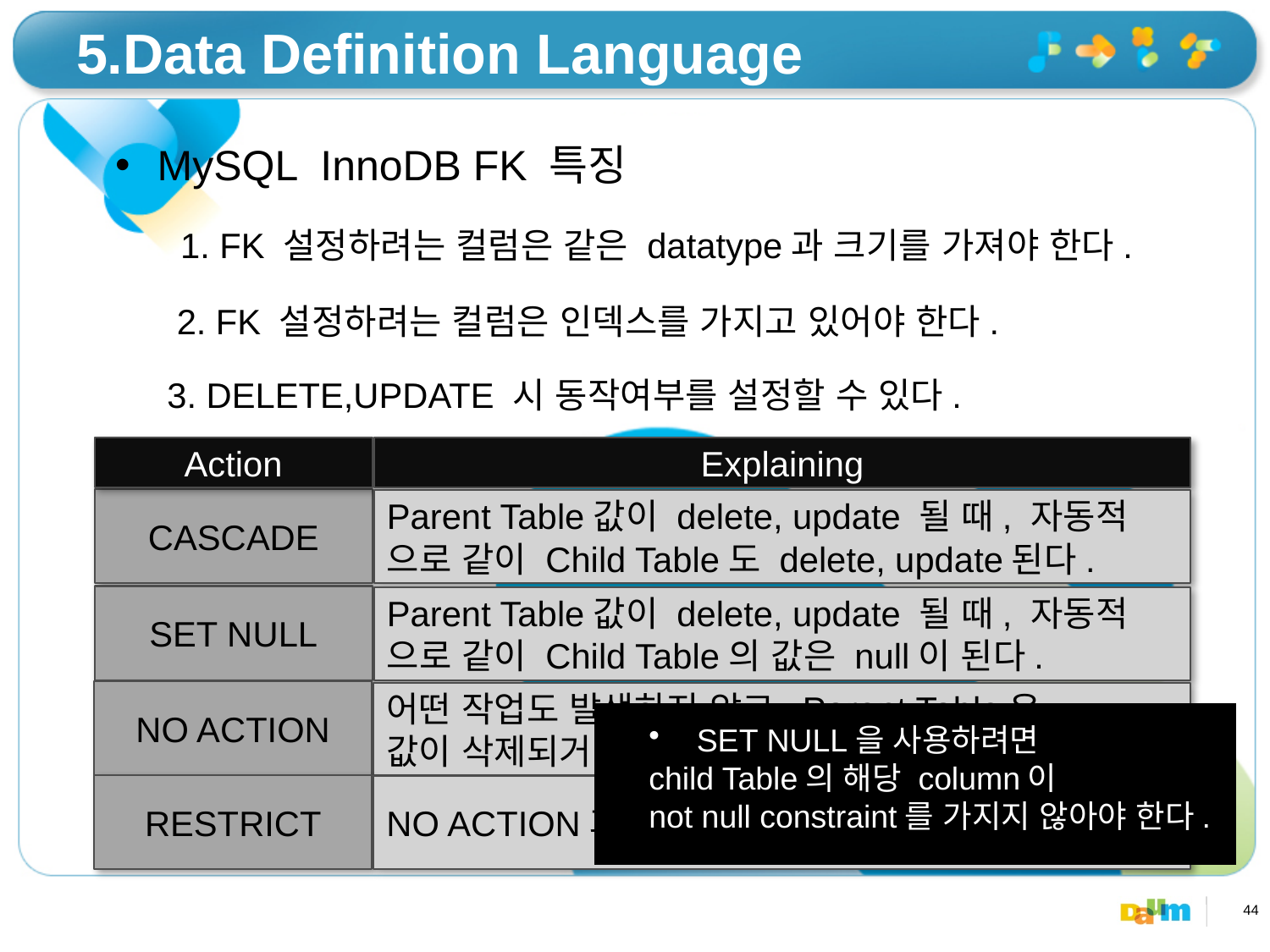

# 5.Data Definition Language
 MySQL  InnoDB FK 특징
1. FK 설정하려는 컬럼은 같은 datatype과 크기를 가져야 한다.
2. FK 설정하려는 컬럼은 인덱스를 가지고 있어야 한다.
3. DELETE,UPDATE 시 동작여부를 설정할 수 있다.

Action
Explaining
CASCADE
Parent Table값이 delete, update 될 때, 자동적
으로 같이 Child Table도 delete, update된다.
SET NULL
Parent Table값이 delete, update 될 때, 자동적
으로 같이 Child Table의 값은 null이 된다.
NO ACTION
어떤 작업도 발생하지 않고, Parent Table은
값이 삭제되거나 수정되는 것을 거부한다.

  SET NULL을 사용하려면
child Table의 해당 column이
not null constraint를 가지지 않아야 한다.
RESTRICT
NO ACTION과 같다.